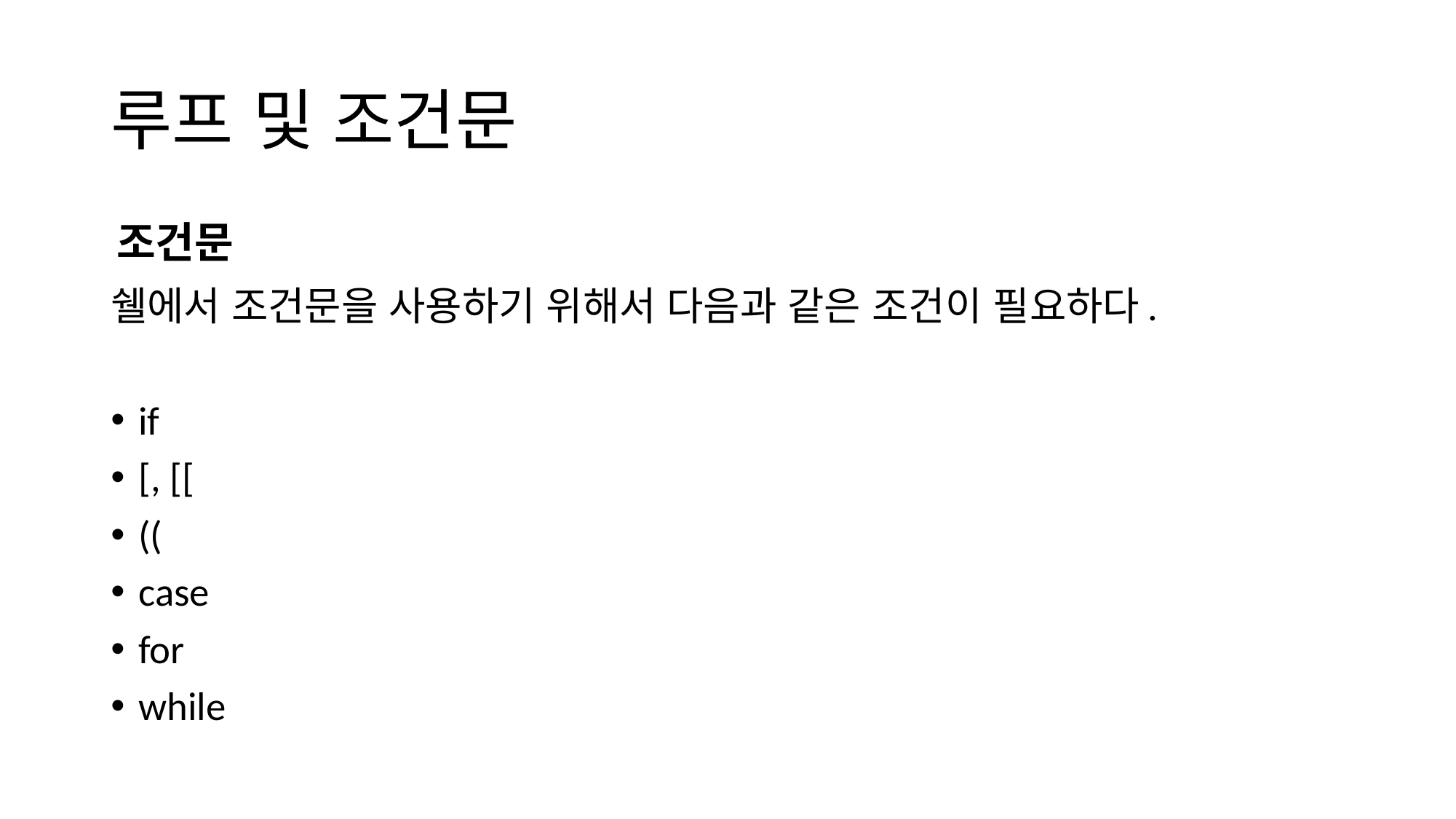

# 루프 및 조건문
조건문
쉘에서 조건문을 사용하기 위해서 다음과 같은 조건이 필요하다.

if
[, [[
((
case
for
while